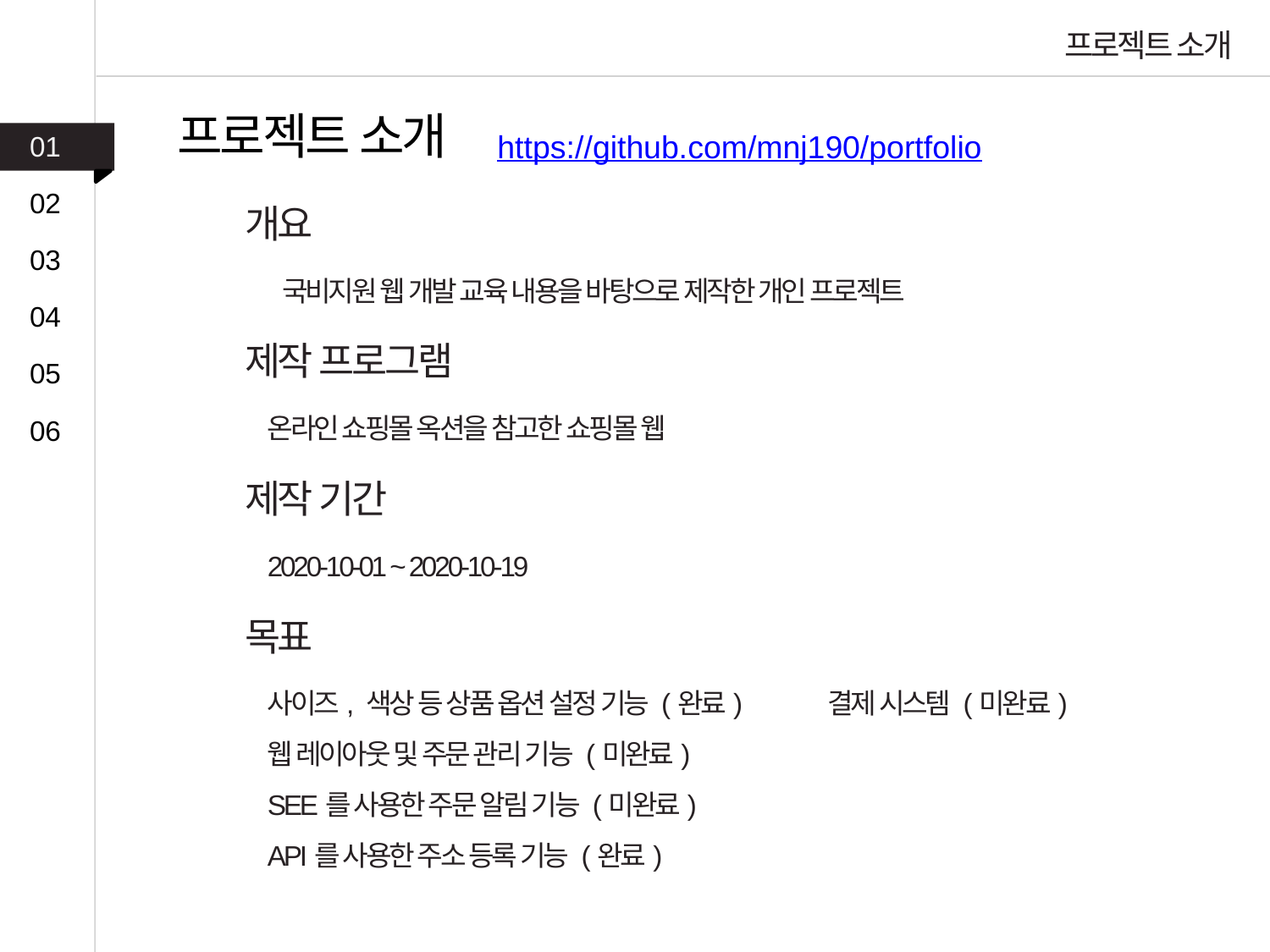

프로젝트 소개
프로젝트 소개
https://github.com/mnj190/portfolio
01

02
개요
03
 국비지원 웹 개발 교육 내용을 바탕으로 제작한 개인 프로젝트
04
제작 프로그램
05
온라인 쇼핑몰 옥션을 참고한 쇼핑몰 웹
06
제작 기간
2020-10-01 ~ 2020-10-19
목표
사이즈, 색상 등 상품 옵션 설정 기능 (완료)
웹 레이아웃 및 주문 관리 기능 (미완료)
SEE를 사용한 주문 알림 기능 (미완료)
API를 사용한 주소 등록 기능 (완료)
결제 시스템 (미완료)